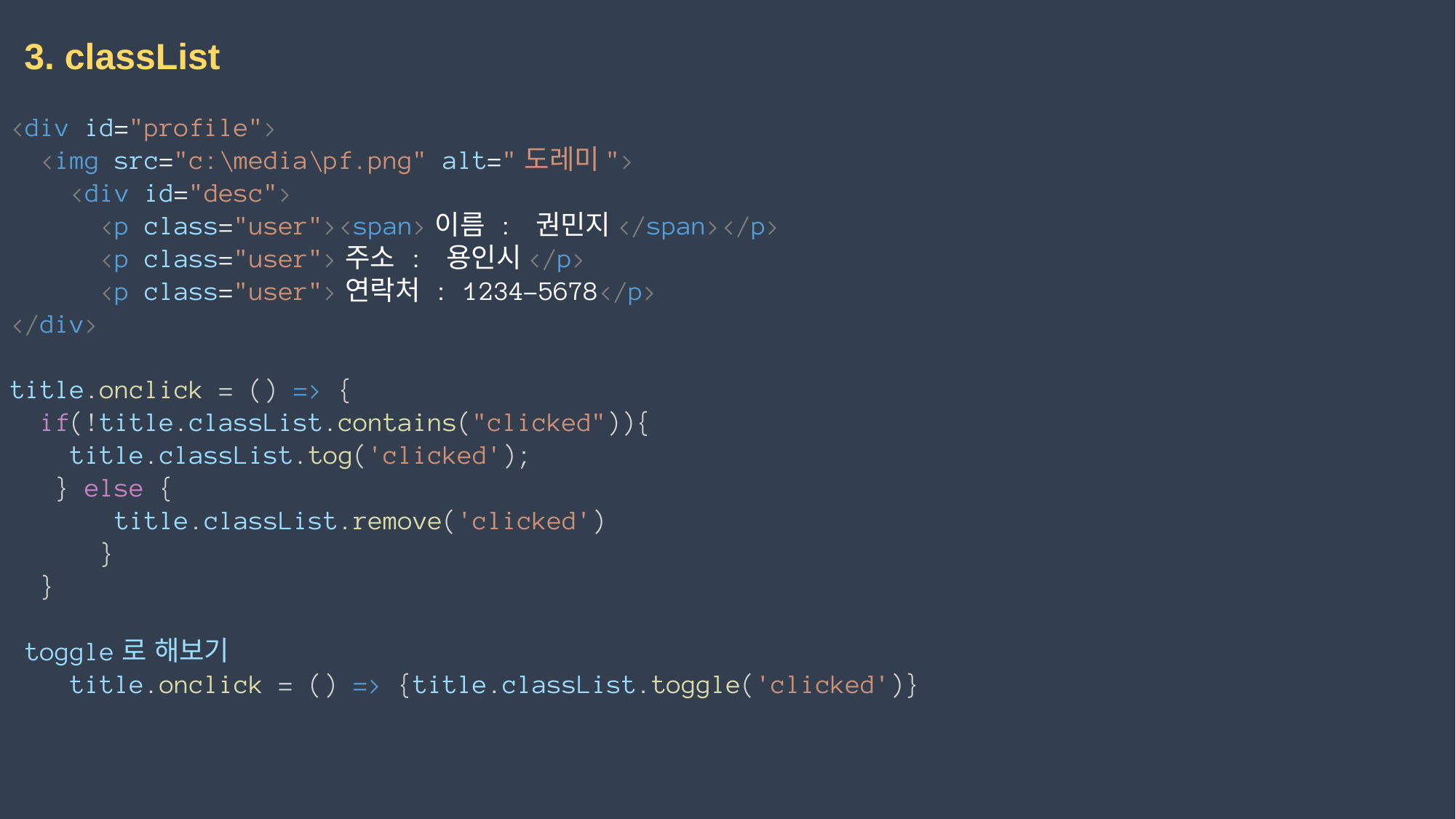

3. classList
<div id="profile">
  <img src="c:\media\pf.png" alt="도레미">
    <div id="desc">
      <p class="user"><span>이름 : 권민지</span></p>
      <p class="user">주소 : 용인시</p>
      <p class="user">연락처 : 1234-5678</p>
</div>

title.onclick = () => {
  if(!title.classList.contains("clicked")){
    title.classList.tog('clicked');
   } else {
       title.classList.remove('clicked')
      }
  }
 toggle로 해보기
    title.onclick = () => {title.classList.toggle('clicked')}

2023-03-17
권민지